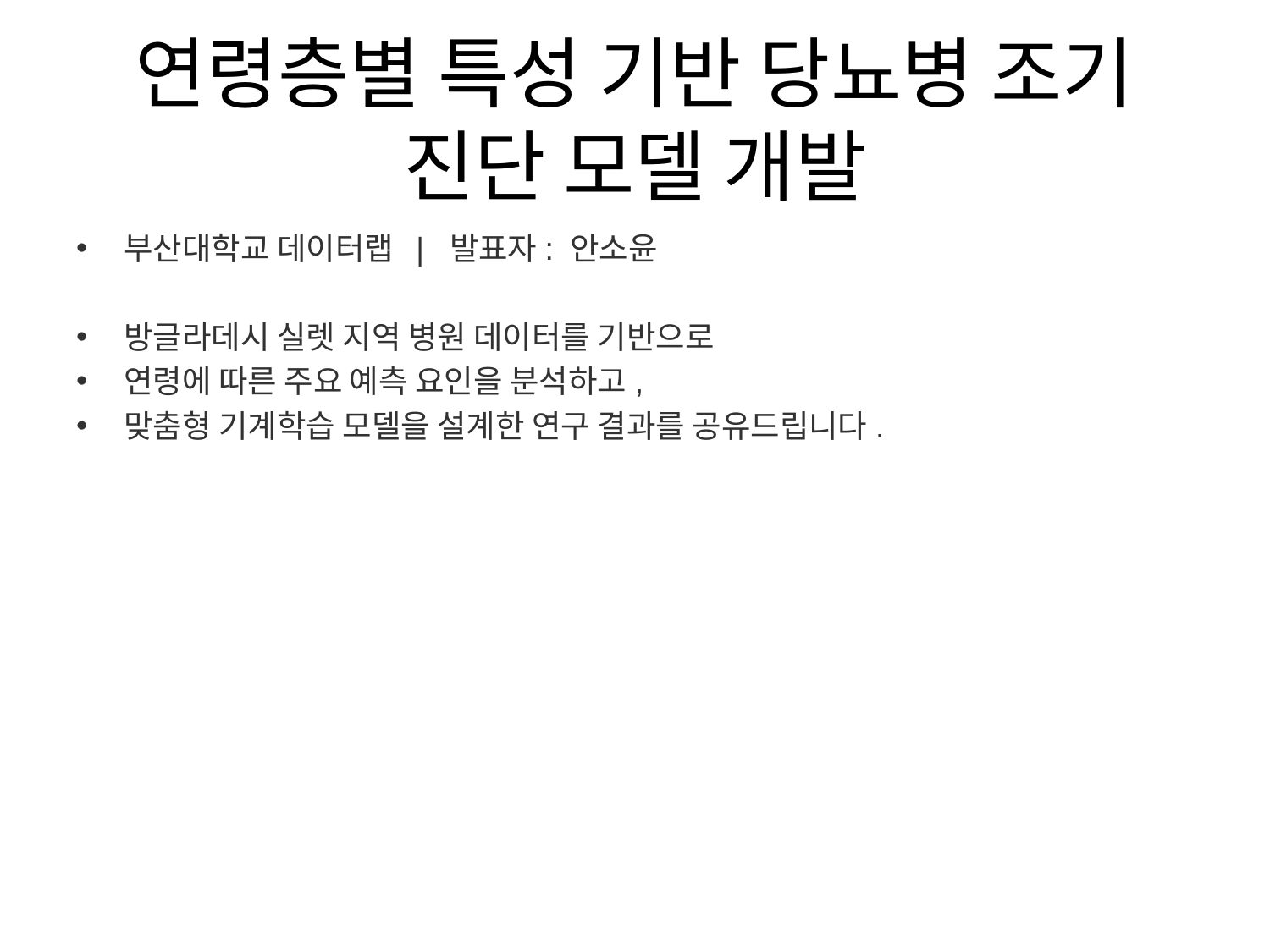

# 연령층별 특성 기반 당뇨병 조기 진단 모델 개발
부산대학교 데이터랩  |  발표자: 안소윤

방글라데시 실렛 지역 병원 데이터를 기반으로
연령에 따른 주요 예측 요인을 분석하고,
맞춤형 기계학습 모델을 설계한 연구 결과를 공유드립니다.